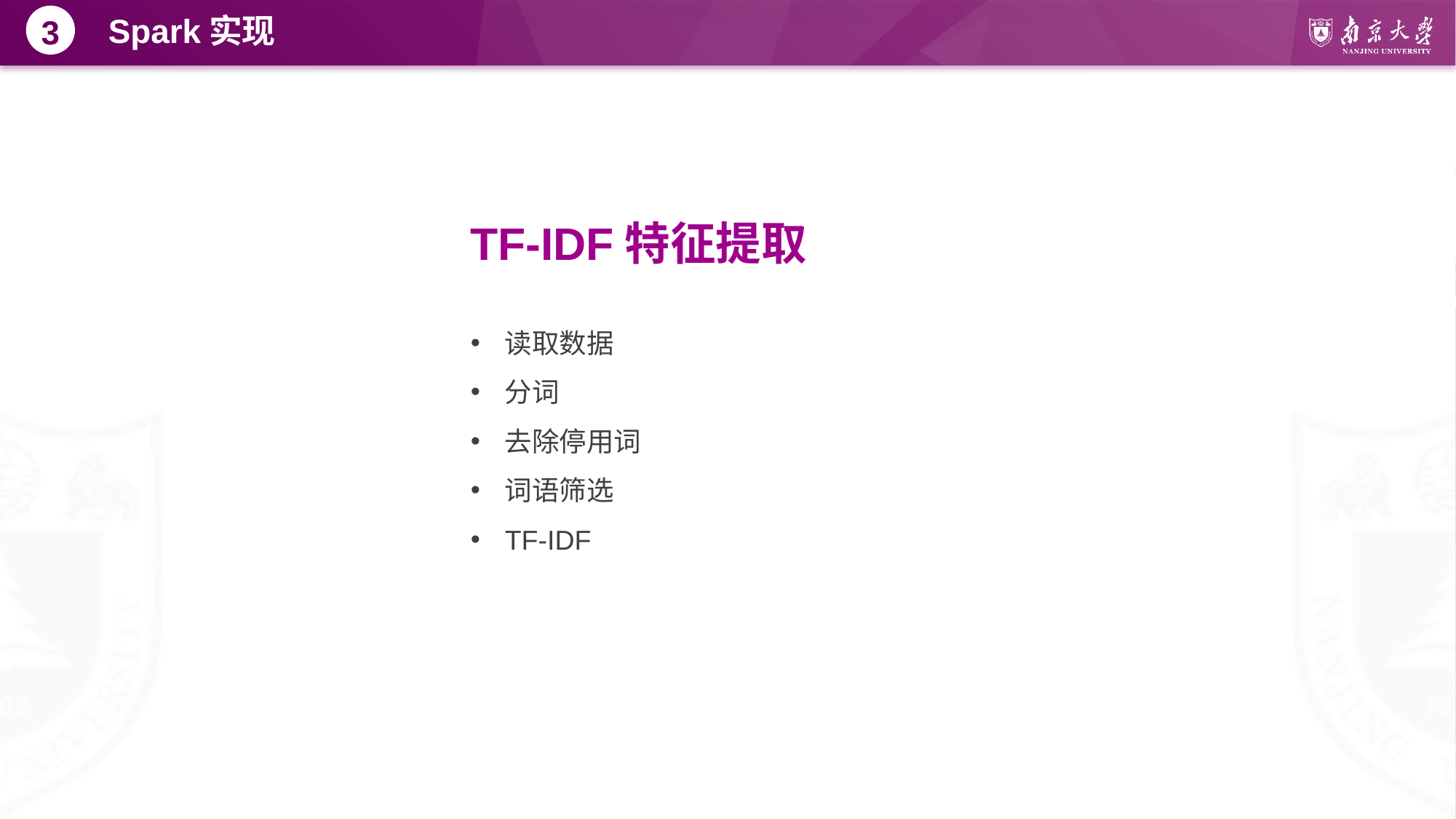

Spark实现

3
TF-IDF特征提取
读取数据
分词
去除停用词
词语筛选
TF-IDF